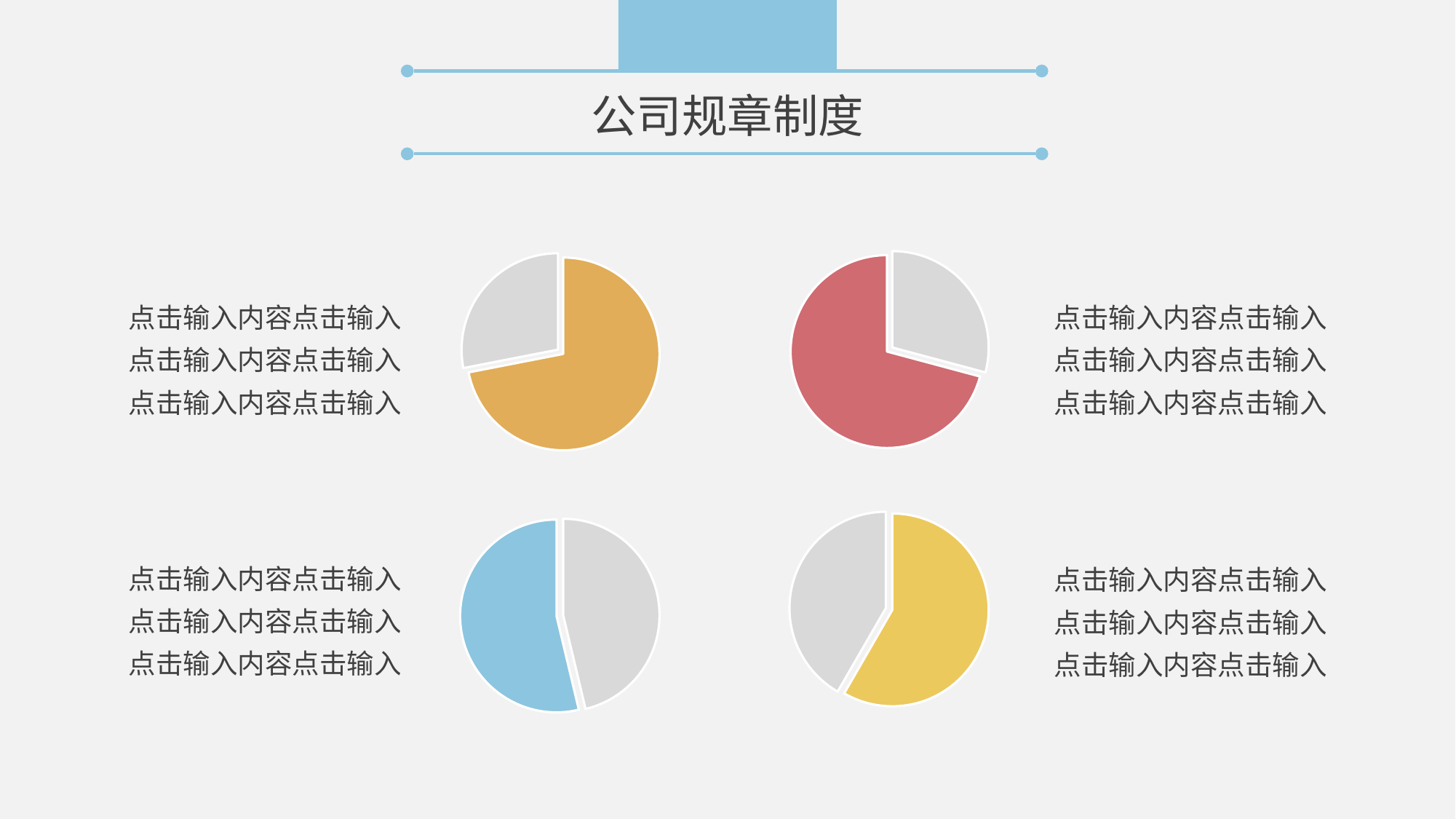

公司规章制度

### Chart

| Category | 销售额 |
|---|---|
| 第一季度 | 4.2 |
| 第二季度 | 10.2 |
点击输入内容点击输入
点击输入内容点击输入
点击输入内容点击输入

### Chart

| Category | 销售额 |
|---|---|
| 第一季度 | 8.2 |
| 第二季度 | 3.2 |
点击输入内容点击输入
点击输入内容点击输入
点击输入内容点击输入

### Chart

| Category | 销售额 |
|---|---|
| 第一季度 | 7.0 |
| 第二季度 | 5.0 |
点击输入内容点击输入
点击输入内容点击输入
点击输入内容点击输入

### Chart

| Category | 销售额 |
|---|---|
| 第一季度 | 6.2 |
| 第二季度 | 7.2 |
点击输入内容点击输入
点击输入内容点击输入
点击输入内容点击输入